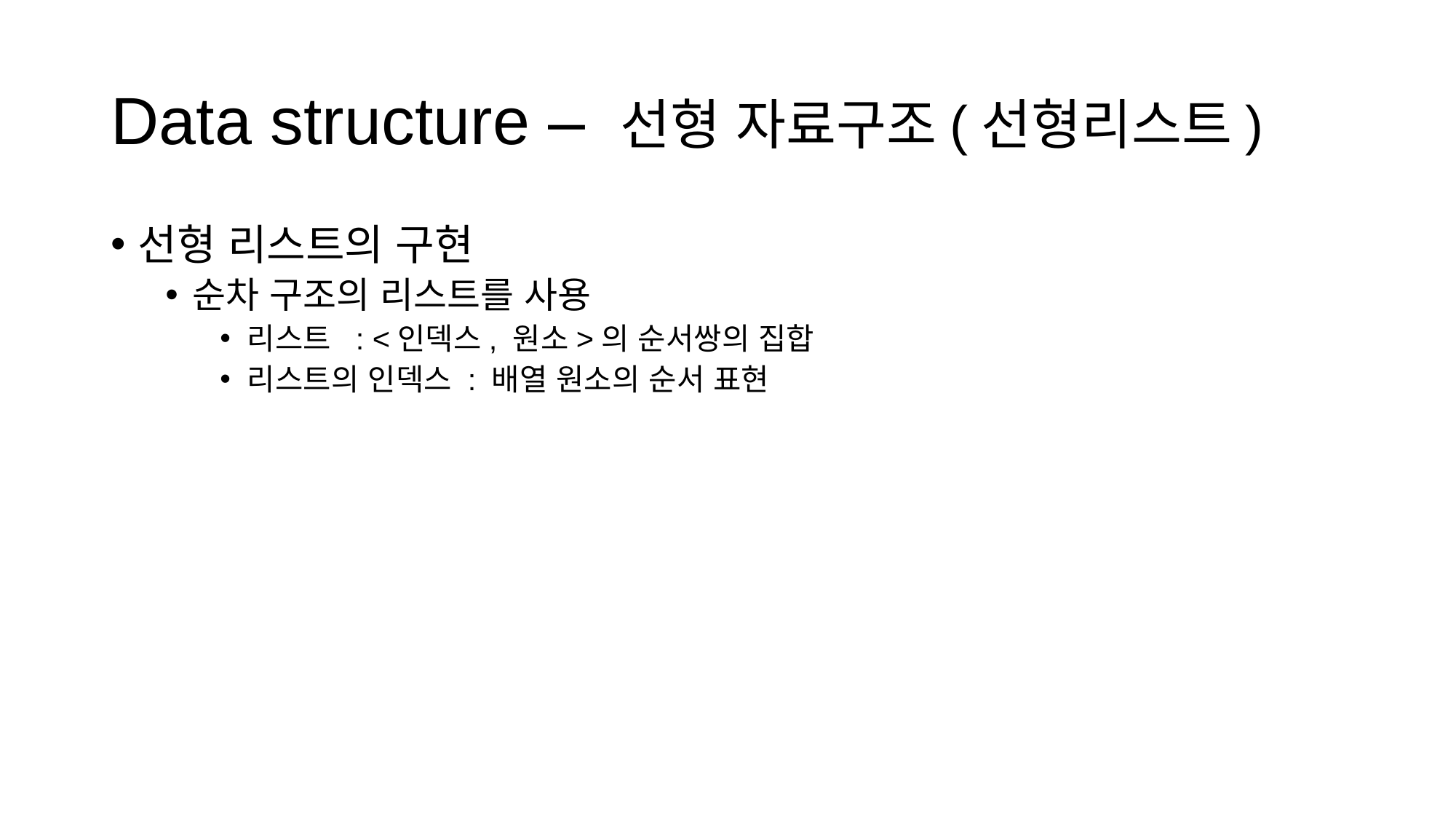

# Data structure – 선형 자료구조(선형리스트)
선형 리스트의 구현
순차 구조의 리스트를 사용
리스트  : <인덱스, 원소>의 순서쌍의 집합
리스트의 인덱스 : 배열 원소의 순서 표현